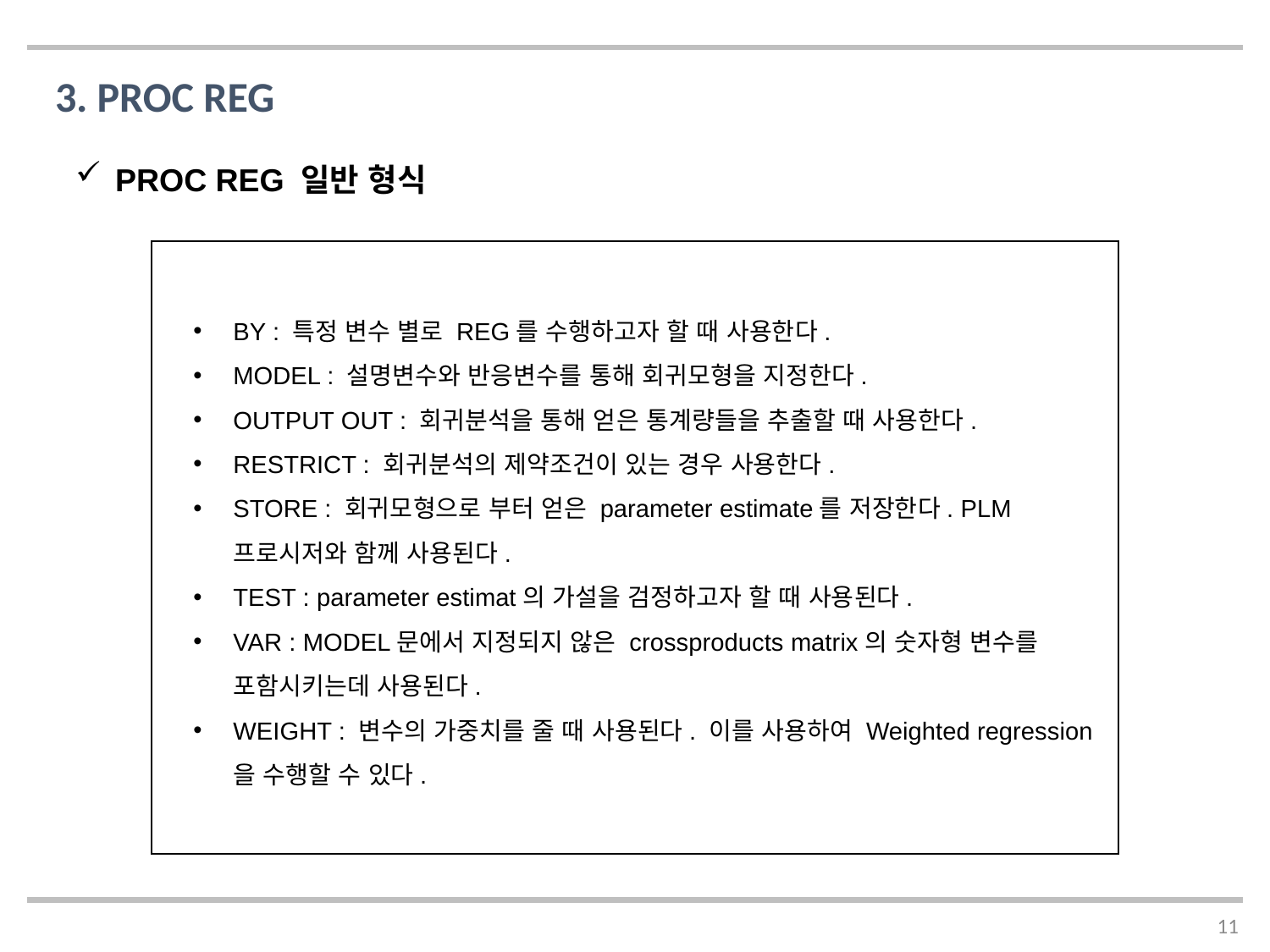

3. PROC REG
PROC REG 일반 형식

BY : 특정 변수 별로 REG를 수행하고자 할 때 사용한다.
MODEL : 설명변수와 반응변수를 통해 회귀모형을 지정한다.
OUTPUT OUT : 회귀분석을 통해 얻은 통계량들을 추출할 때 사용한다.
RESTRICT : 회귀분석의 제약조건이 있는 경우 사용한다.
STORE : 회귀모형으로 부터 얻은 parameter estimate를 저장한다. PLM 프로시저와 함께 사용된다.
TEST : parameter estimat의 가설을 검정하고자 할 때 사용된다.
VAR : MODEL문에서 지정되지 않은 crossproducts matrix의 숫자형 변수를 포함시키는데 사용된다.
WEIGHT : 변수의 가중치를 줄 때 사용된다. 이를 사용하여 Weighted regression을 수행할 수 있다.